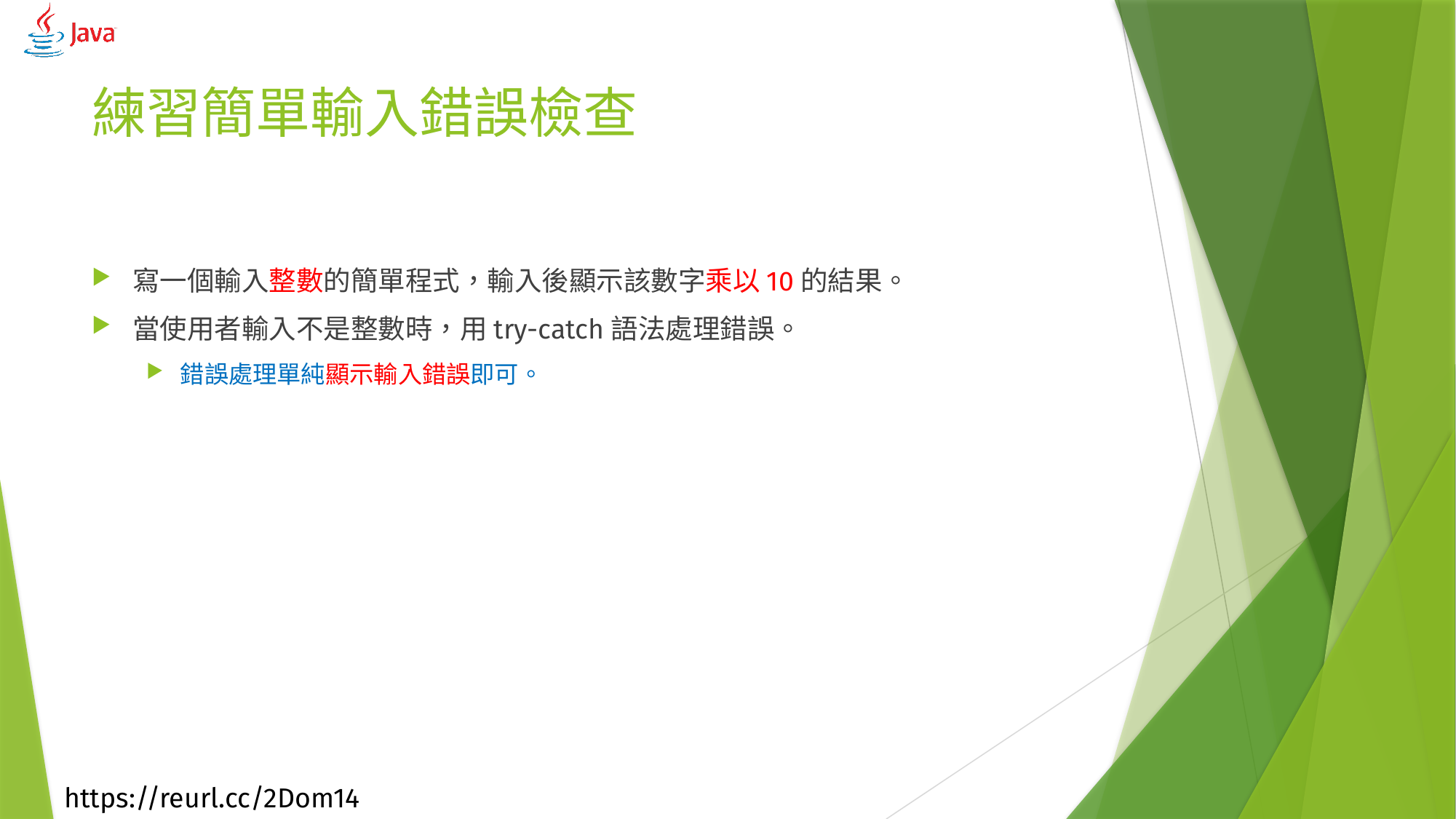

# 練習簡單輸入錯誤檢查
寫一個輸入整數的簡單程式，輸入後顯示該數字乘以10的結果。
當使用者輸入不是整數時，用try-catch語法處理錯誤。
錯誤處理單純顯示輸入錯誤即可。